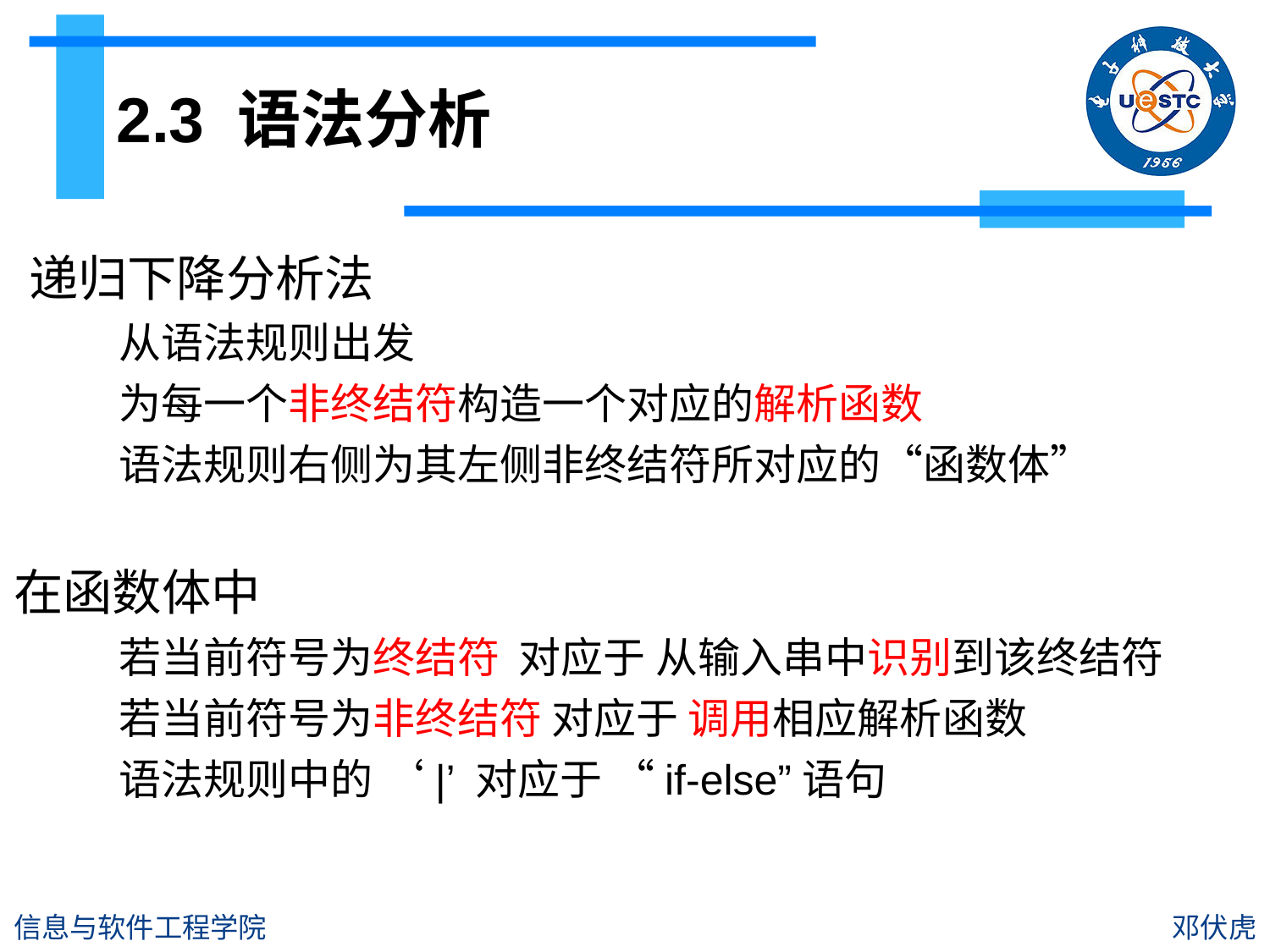

# 2.3 语法分析
递归下降分析法
从语法规则出发
为每一个非终结符构造一个对应的解析函数
语法规则右侧为其左侧非终结符所对应的“函数体”

在函数体中
若当前符号为终结符  对应于 从输入串中识别到该终结符
若当前符号为非终结符 对应于 调用相应解析函数
语法规则中的 ‘|’ 对应于 “if-else”语句
24
信息与软件工程学院
邓伏虎